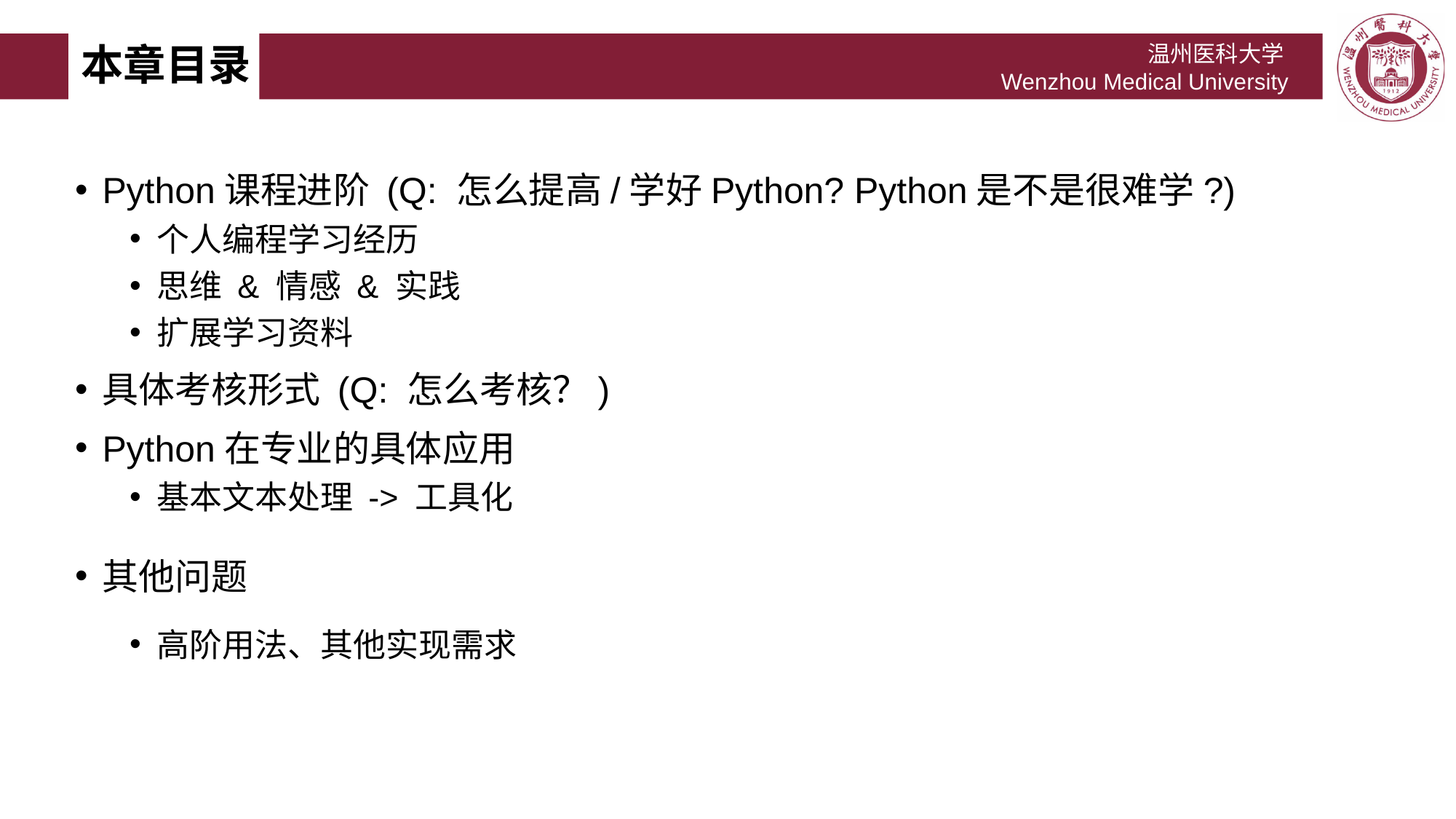

# 本章目录
Python课程进阶 (Q: 怎么提高/学好Python? Python是不是很难学?)
个人编程学习经历
思维 & 情感 & 实践
扩展学习资料
具体考核形式 (Q: 怎么考核？)
Python在专业的具体应用
基本文本处理 -> 工具化
其他问题
高阶用法、其他实现需求